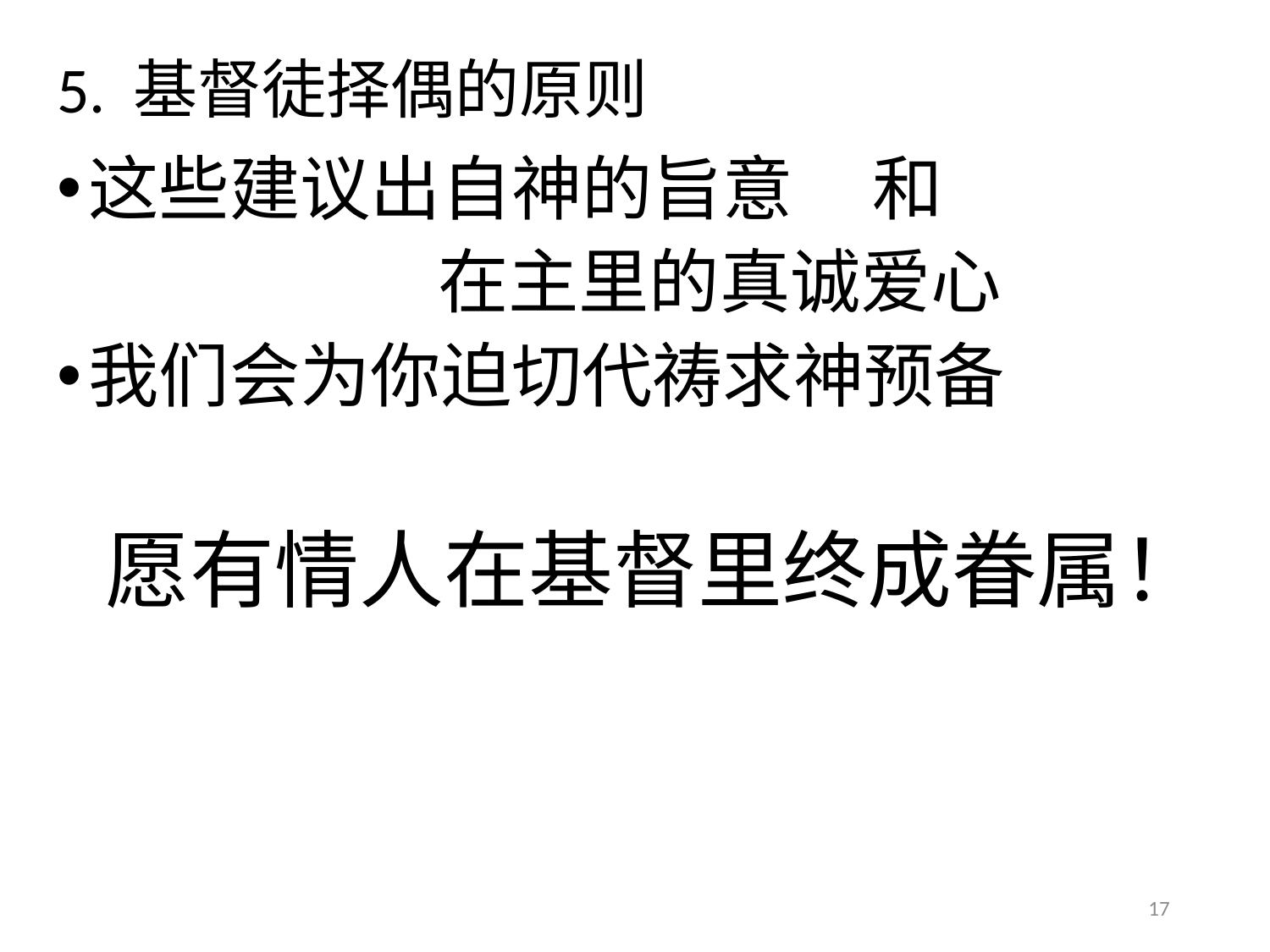

# 5. 基督徒择偶的原则
这些建议出自神的旨意     和
                  	在主里的真诚爱心
我们会为你迫切代祷求神预备

  愿有情人在基督里终成眷属！

17